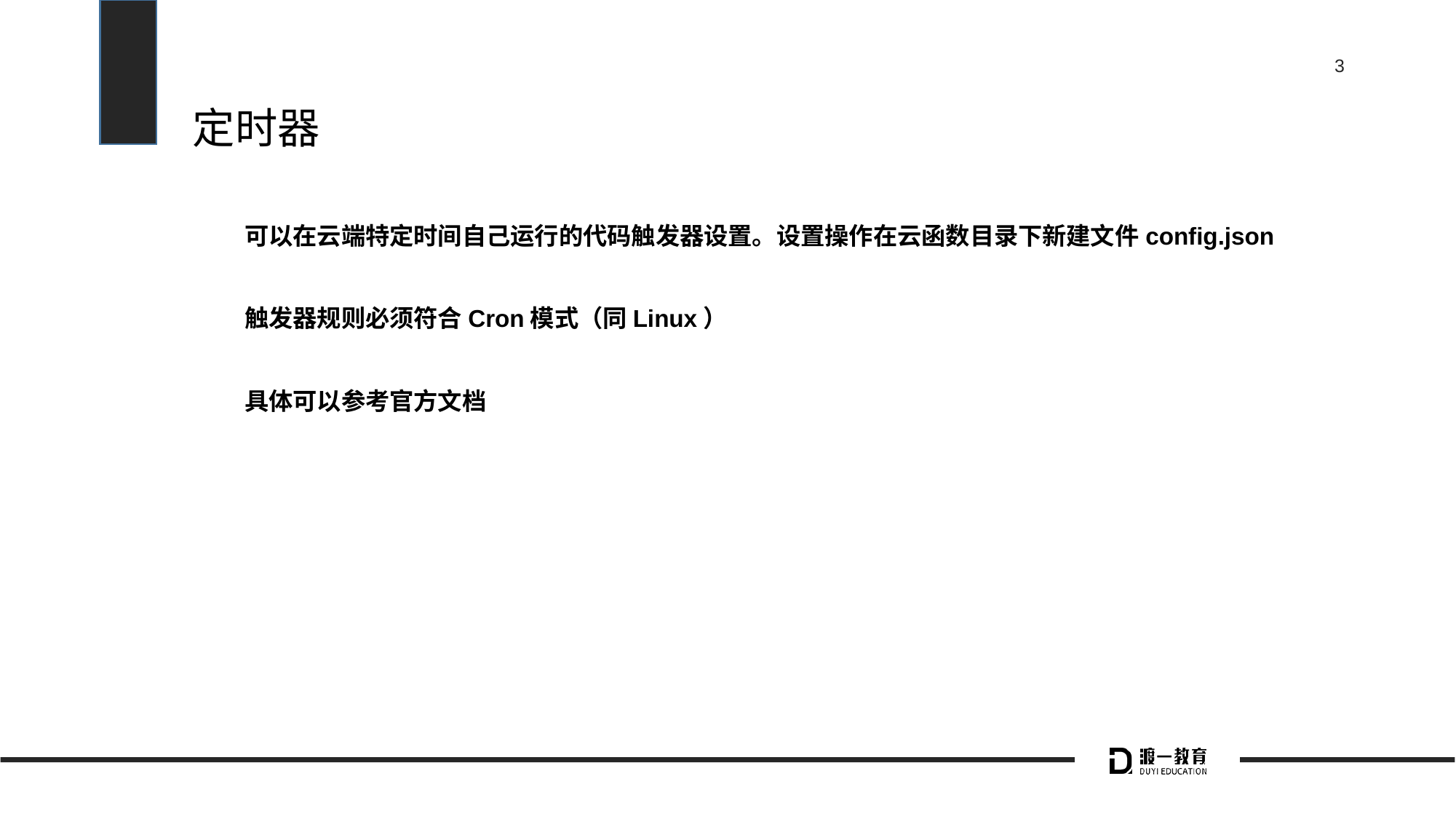

# 定时器
可以在云端特定时间自己运行的代码触发器设置。设置操作在云函数目录下新建文件config.json

触发器规则必须符合Cron模式（同Linux）

具体可以参考官方文档